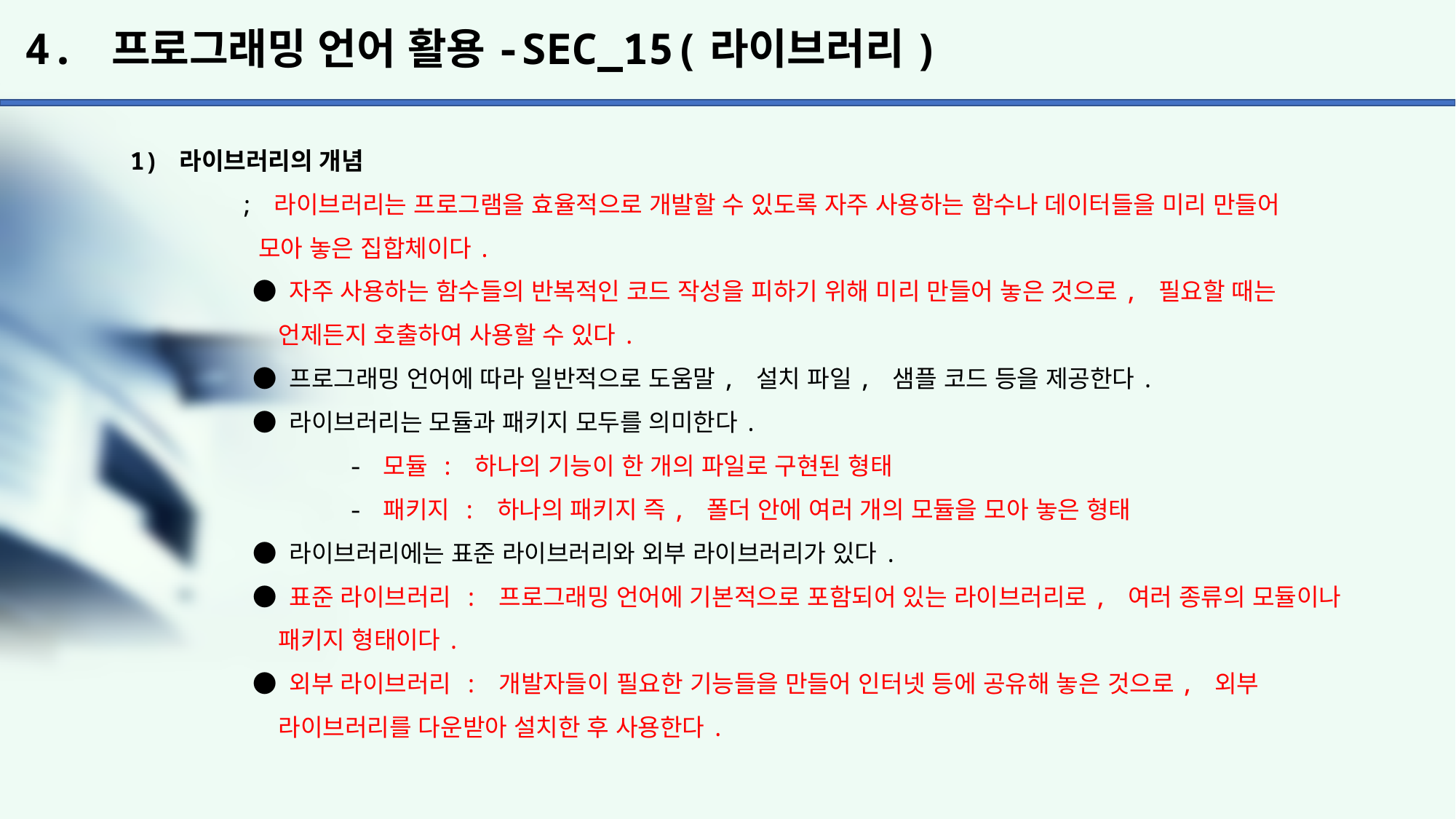

# 4. 프로그래밍 언어 활용-SEC_15(라이브러리)
1) 라이브러리의 개념
	; 라이브러리는 프로그램을 효율적으로 개발할 수 있도록 자주 사용하는 함수나 데이터들을 미리 만들어
	  모아 놓은 집합체이다.
	  ● 자주 사용하는 함수들의 반복적인 코드 작성을 피하기 위해 미리 만들어 놓은 것으로, 필요할 때는
	     언제든지 호출하여 사용할 수 있다.
	  ● 프로그래밍 언어에 따라 일반적으로 도움말, 설치 파일, 샘플 코드 등을 제공한다.
	  ● 라이브러리는 모듈과 패키지 모두를 의미한다.
		- 모듈 : 하나의 기능이 한 개의 파일로 구현된 형태
		- 패키지 : 하나의 패키지 즉, 폴더 안에 여러 개의 모듈을 모아 놓은 형태
	  ● 라이브러리에는 표준 라이브러리와 외부 라이브러리가 있다.
	  ● 표준 라이브러리 : 프로그래밍 언어에 기본적으로 포함되어 있는 라이브러리로, 여러 종류의 모듈이나
	     패키지 형태이다.
	  ● 외부 라이브러리 : 개발자들이 필요한 기능들을 만들어 인터넷 등에 공유해 놓은 것으로, 외부
	     라이브러리를 다운받아 설치한 후 사용한다.